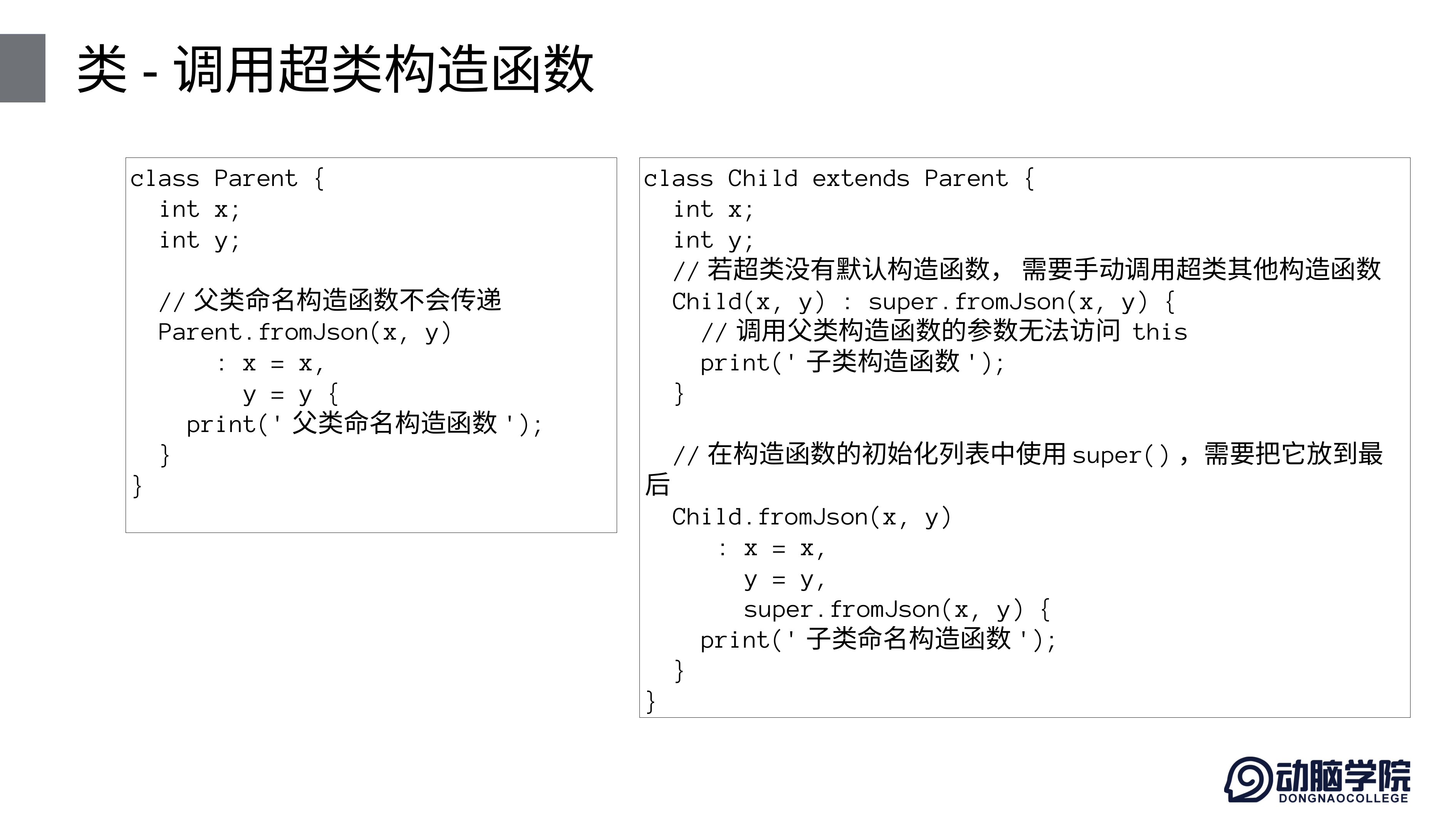

# 类-调用超类构造函数
class Parent {
  int x;
  int y;

  //父类命名构造函数不会传递
  Parent.fromJson(x, y)
      : x = x,
        y = y {
    print('父类命名构造函数');
  }
}

class Child extends Parent {
  int x;
  int y;
  //若超类没有默认构造函数， 需要手动调用超类其他构造函数
  Child(x, y) : super.fromJson(x, y) {
    //调用父类构造函数的参数无法访问 this
    print('子类构造函数');
  }

  //在构造函数的初始化列表中使用super()，需要把它放到最后
  Child.fromJson(x, y)
	 : x = x,
	   y = y,
	   super.fromJson(x, y) {
    print('子类命名构造函数');
  }
}